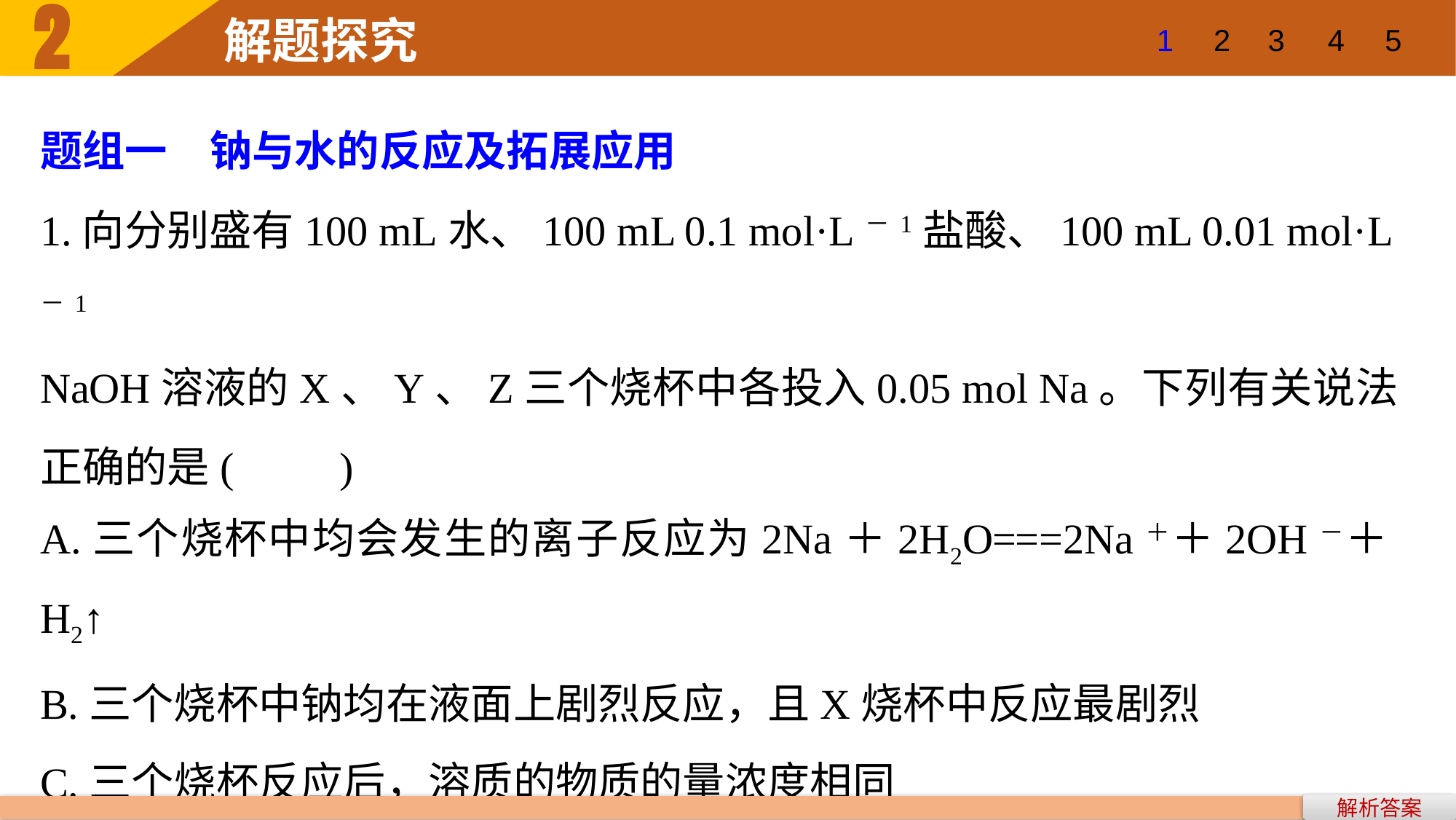

1
2
3
4
5
题组一　钠与水的反应及拓展应用
1.向分别盛有100 mL水、100 mL 0.1 mol·L－1盐酸、100 mL 0.01 mol·L－1
NaOH溶液的X、Y、Z三个烧杯中各投入0.05 mol Na。下列有关说法正确的是(　　)
A.三个烧杯中均会发生的离子反应为2Na＋2H2O===2Na＋＋2OH－＋H2↑
B.三个烧杯中钠均在液面上剧烈反应，且X烧杯中反应最剧烈
C.三个烧杯反应后，溶质的物质的量浓度相同
D.三个烧杯反应后，生成的气体的质量一定相同
解析答案